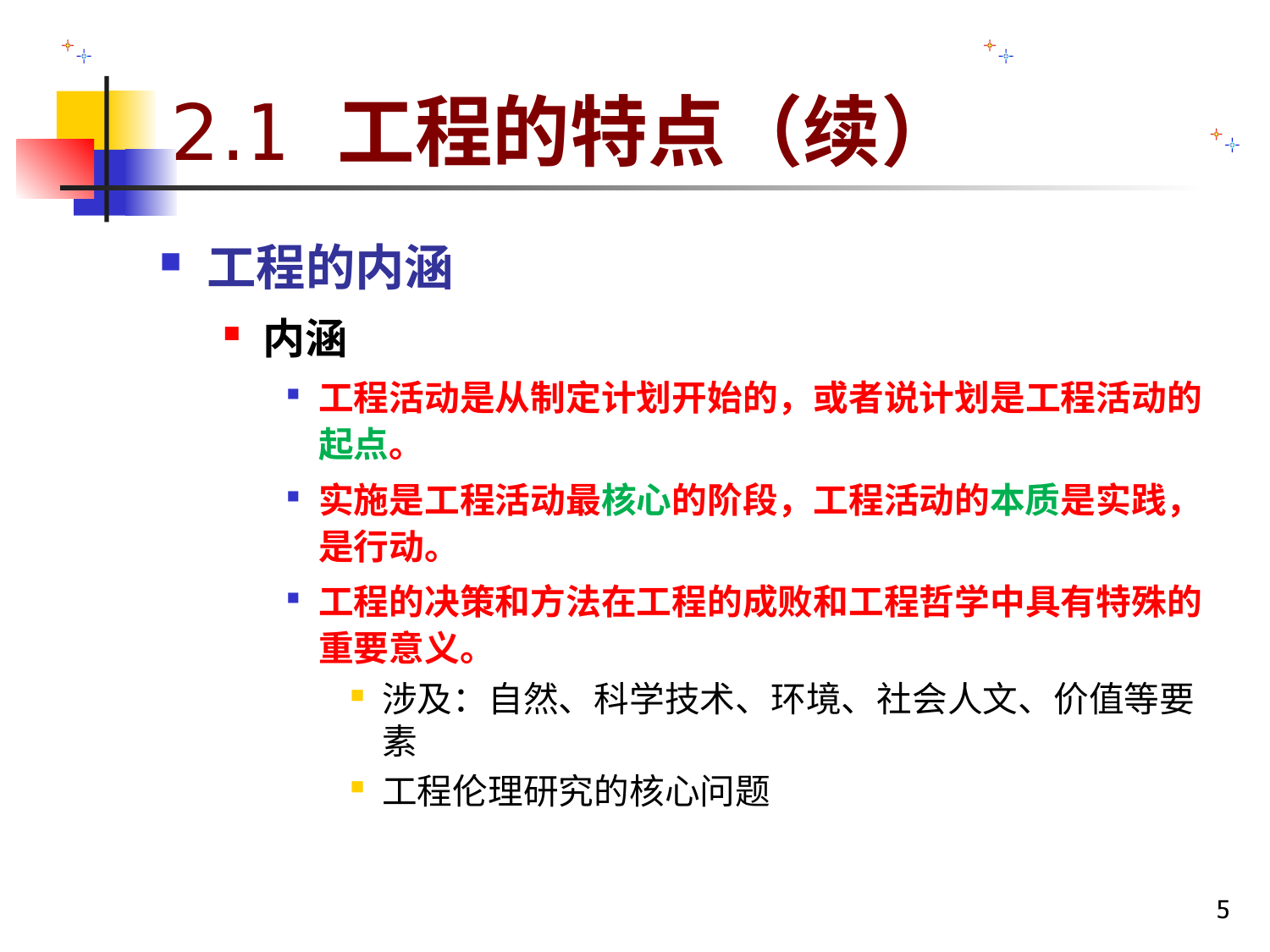

# 2.1 工程的特点（续）
工程的内涵
内涵
工程活动是从制定计划开始的，或者说计划是工程活动的起点。
实施是工程活动最核心的阶段，工程活动的本质是实践，是行动。
工程的决策和方法在工程的成败和工程哲学中具有特殊的重要意义。
涉及：自然、科学技术、环境、社会人文、价值等要素
工程伦理研究的核心问题

5